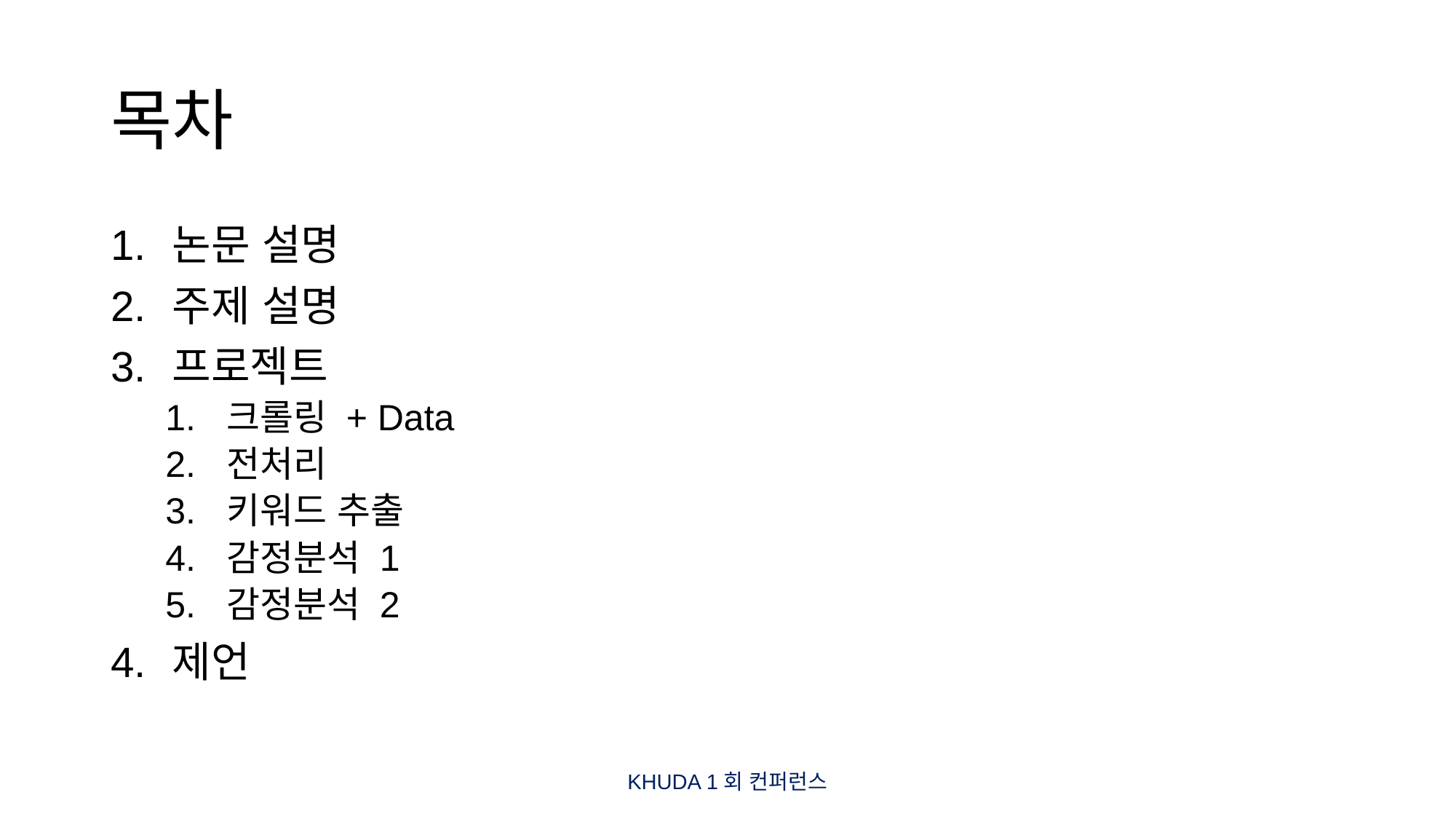

# 목차
논문 설명
주제 설명
프로젝트
크롤링 + Data
전처리
키워드 추출
감정분석 1
감정분석 2
제언
KHUDA 1회 컨퍼런스